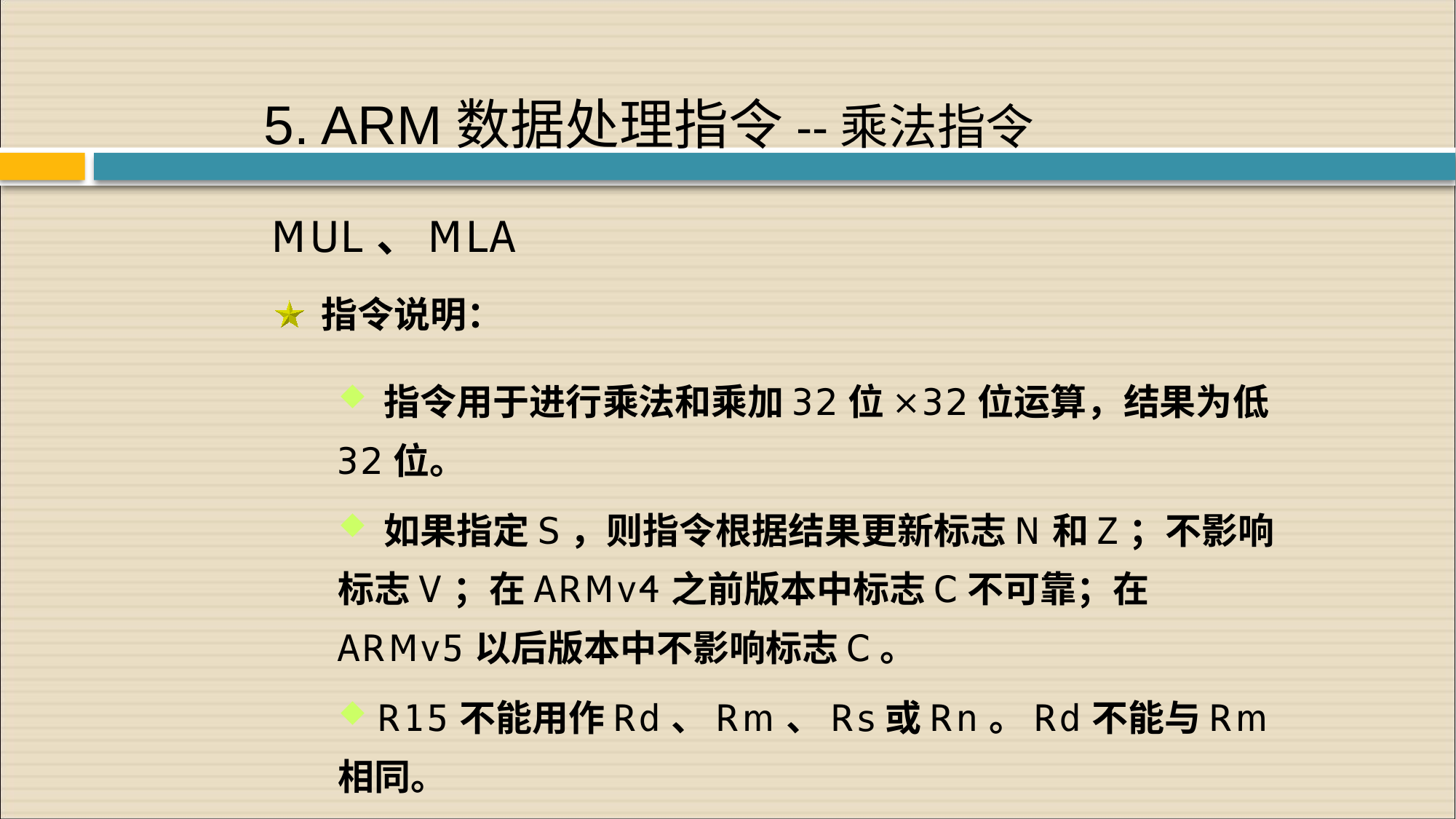

# 5. ARM数据处理指令--乘法指令
MUL、MLA
 指令说明：
 指令用于进行乘法和乘加32位×32位运算，结果为低32位。
 如果指定S，则指令根据结果更新标志N和Z；不影响标志V；在ARMv4之前版本中标志C不可靠；在ARMv5以后版本中不影响标志C。
 R15不能用作Rd、Rm、Rs或Rn。Rd不能与Rm相同。